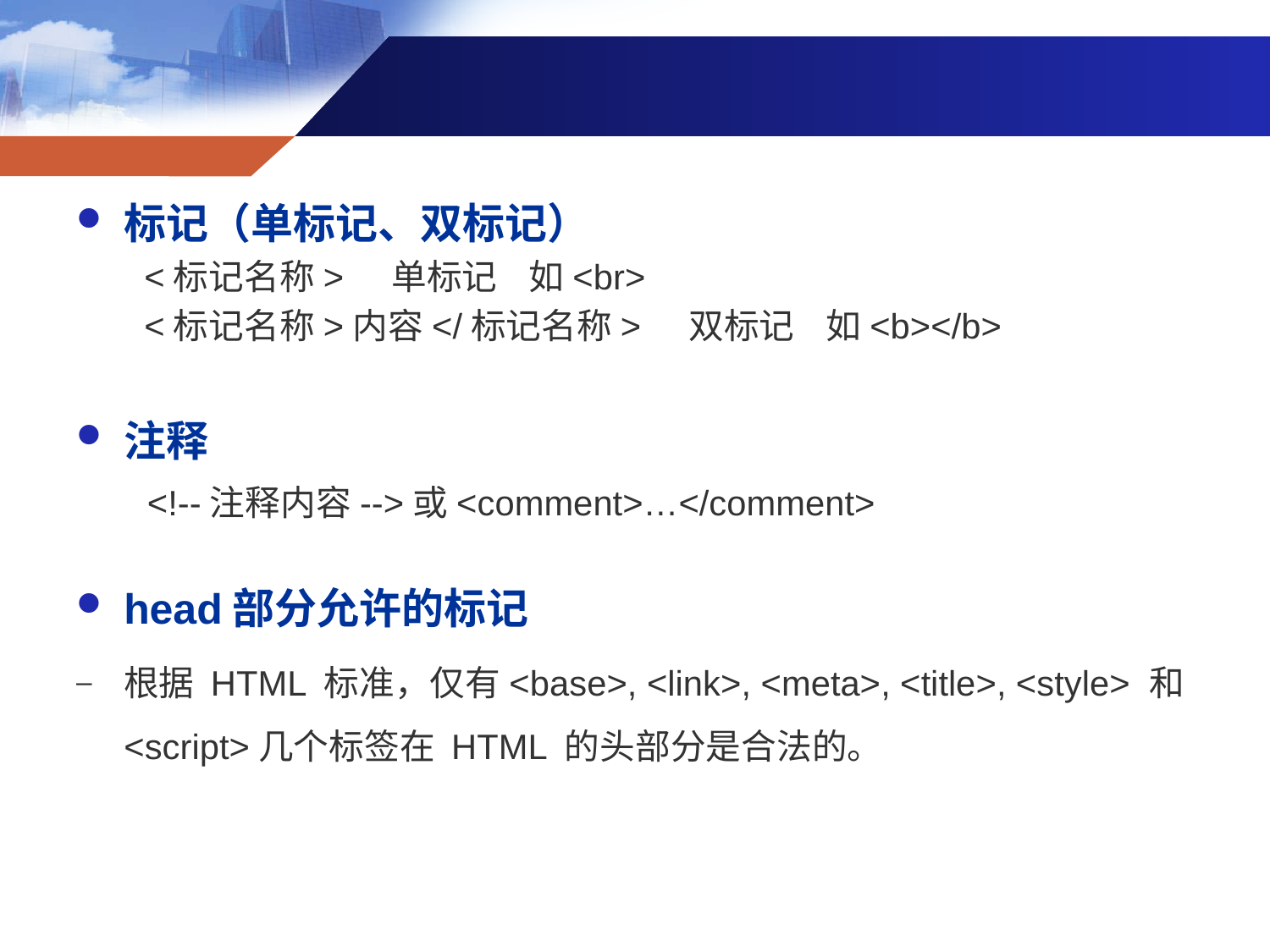

#
标记（单标记、双标记）
       <标记名称>    单标记    如<br>
       <标记名称>内容</标记名称>    双标记    如<b></b>

注释
      <!--注释内容-->或<comment>…</comment>

head部分允许的标记
根据 HTML 标准，仅有<base>, <link>, <meta>, <title>, <style> 和 <script>几个标签在 HTML 的头部分是合法的。